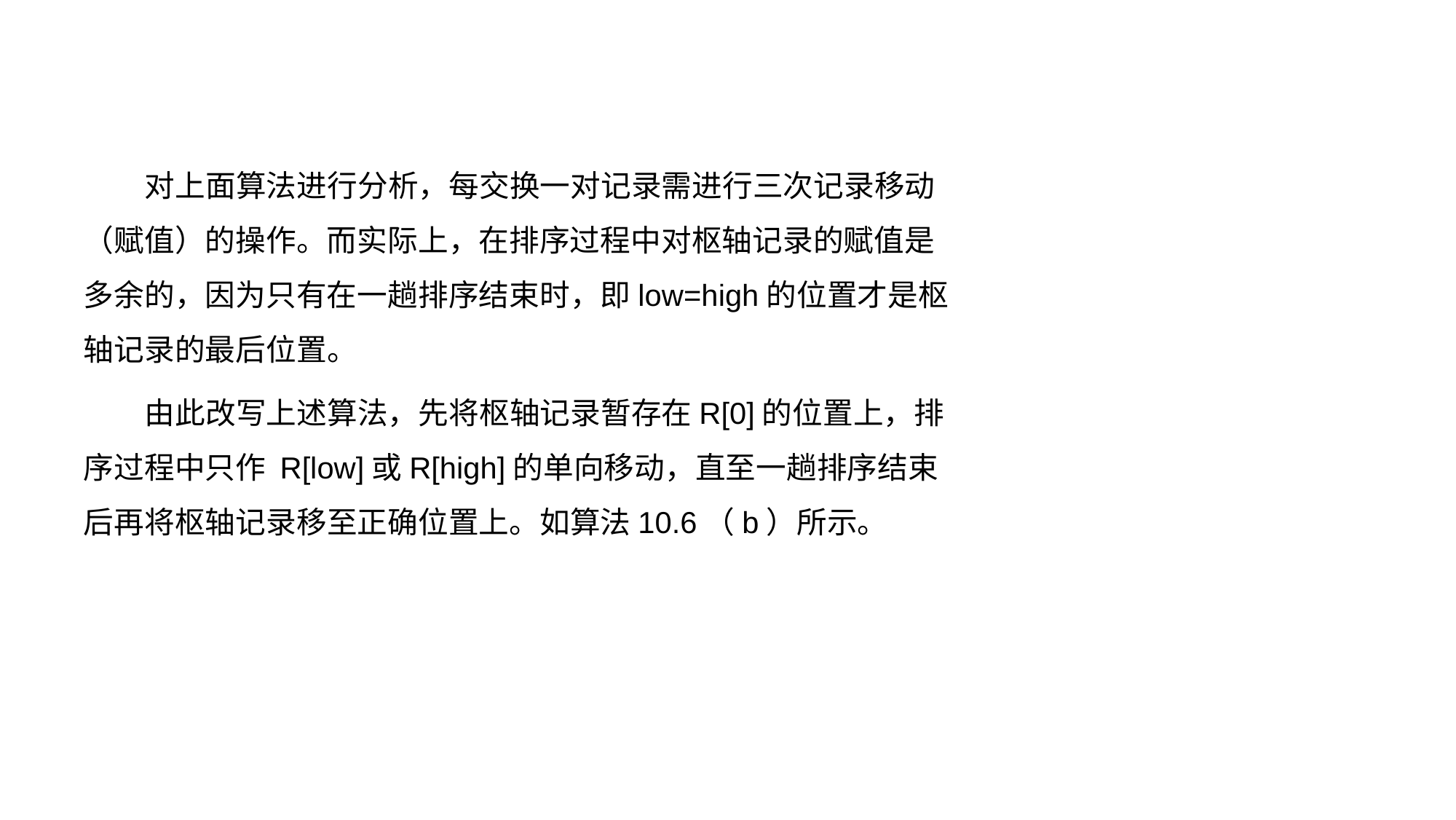

对上面算法进行分析，每交换一对记录需进行三次记录移动（赋值）的操作。而实际上，在排序过程中对枢轴记录的赋值是多余的，因为只有在一趟排序结束时，即low=high的位置才是枢轴记录的最后位置。
        由此改写上述算法，先将枢轴记录暂存在R[0]的位置上，排序过程中只作 R[low]或R[high]的单向移动，直至一趟排序结束后再将枢轴记录移至正确位置上。如算法10.6（b）所示。